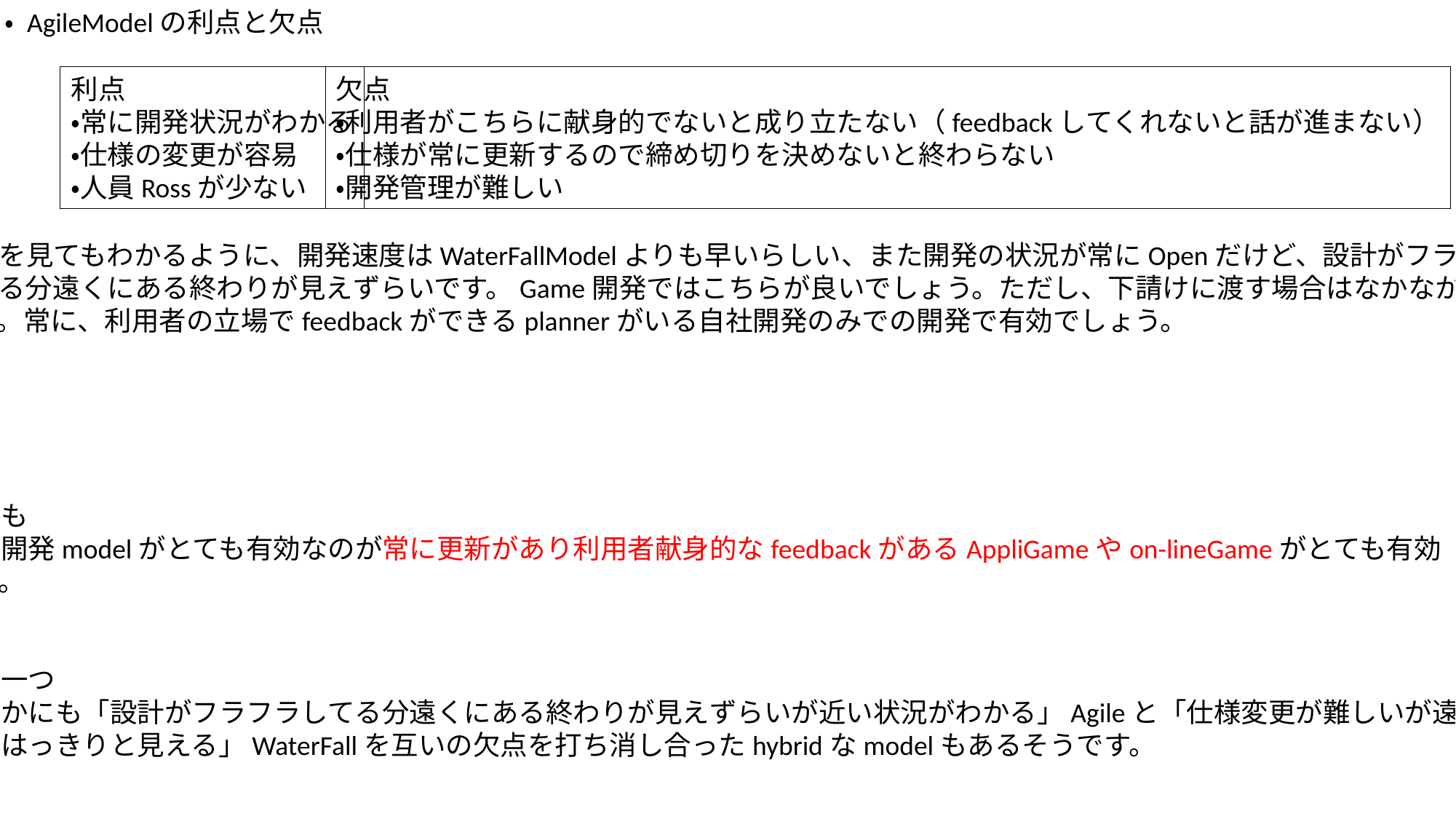

・ AgileModelの利点と欠点
利点
・常に開発状況がわかる
・仕様の変更が容易
・人員Rossが少ない
欠点
・利用者がこちらに献身的でないと成り立たない（feedbackしてくれないと話が進まない）
・仕様が常に更新するので締め切りを決めないと終わらない
・開発管理が難しい
利点を見てもわかるように、開発速度はWaterFallModelよりも早いらしい、また開発の状況が常にOpenだけど、設計がフラフラ
してる分遠くにある終わりが見えずらいです。Game開発ではこちらが良いでしょう。ただし、下請けに渡す場合はなかなか危険
です。常に、利用者の立場でfeedbackができるplannerがいる自社開発のみでの開発で有効でしょう。
他にも
この開発modelがとても有効なのが常に更新があり利用者献身的なfeedbackがあるAppliGameやon-lineGameがとても有効
です。

あと一つ
　ほかにも「設計がフラフラしてる分遠くにある終わりが見えずらいが近い状況がわかる」Agileと「仕様変更が難しいが遠くの完
成がはっきりと見える」WaterFallを互いの欠点を打ち消し合ったhybridなmodelもあるそうです。